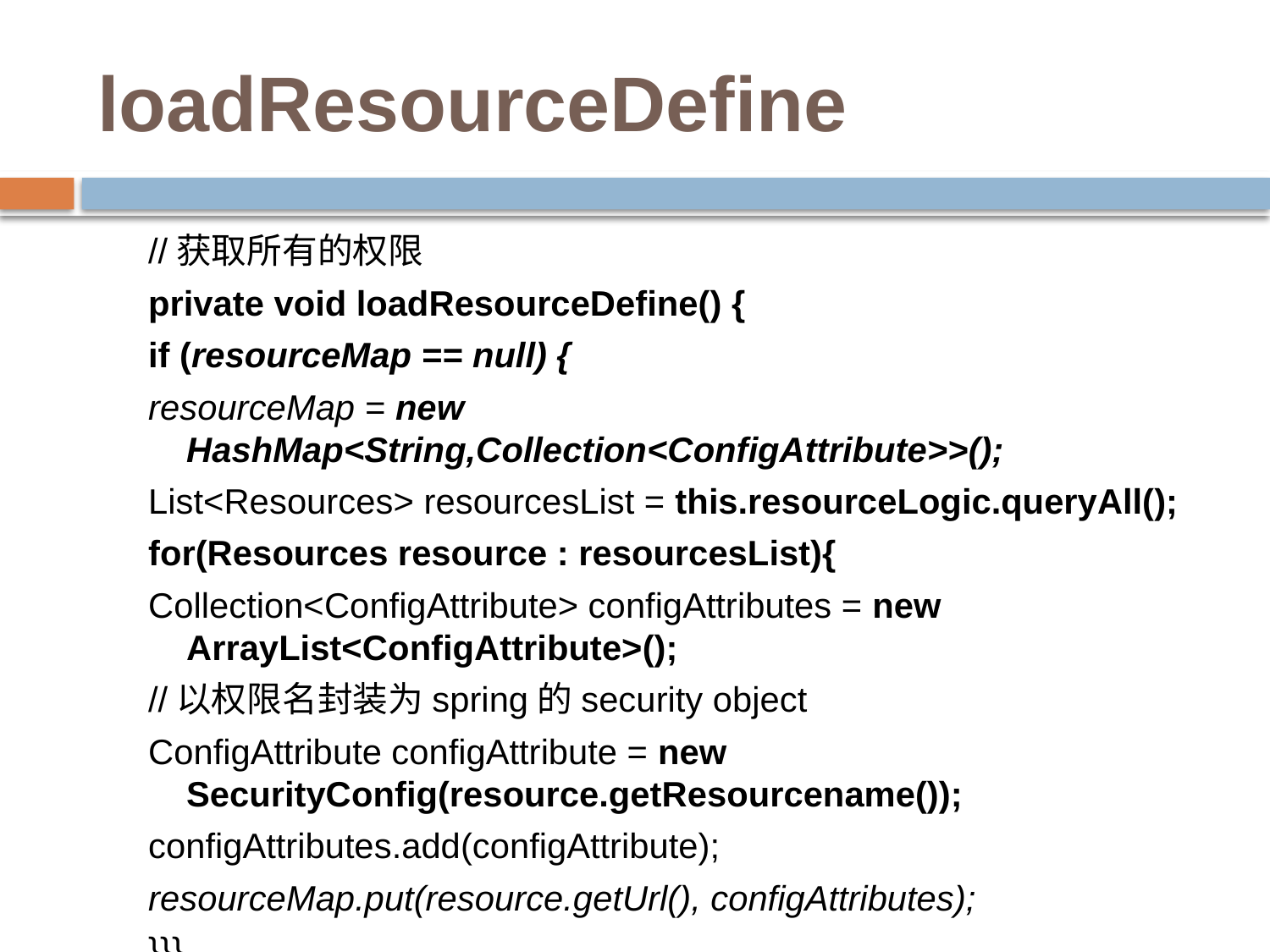

# loadResourceDefine
//获取所有的权限
private void loadResourceDefine() {
if (resourceMap == null) {
resourceMap = new HashMap<String,Collection<ConfigAttribute>>();
List<Resources> resourcesList = this.resourceLogic.queryAll();
for(Resources resource : resourcesList){
Collection<ConfigAttribute> configAttributes = new ArrayList<ConfigAttribute>();
//以权限名封装为spring的security object
ConfigAttribute configAttribute = new SecurityConfig(resource.getResourcename());
configAttributes.add(configAttribute);
resourceMap.put(resource.getUrl(), configAttributes);
}}}